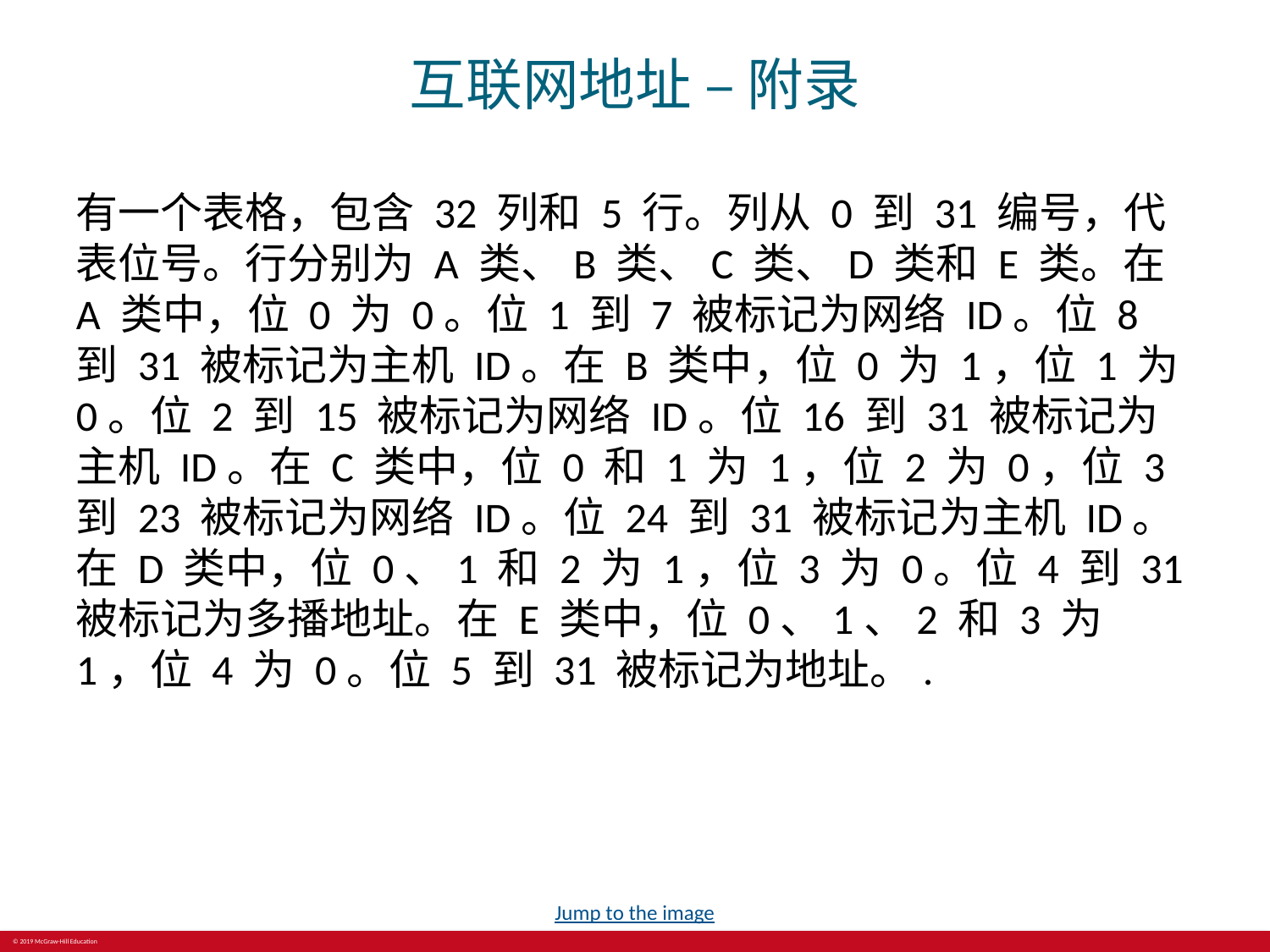

# 互联网地址 – 附录
有一个表格，包含 32 列和 5 行。列从 0 到 31 编号，代表位号。行分别为 A 类、B 类、C 类、D 类和 E 类。在 A 类中，位 0 为 0。位 1 到 7 被标记为网络 ID。位 8 到 31 被标记为主机 ID。在 B 类中，位 0 为 1，位 1 为 0。位 2 到 15 被标记为网络 ID。位 16 到 31 被标记为主机 ID。在 C 类中，位 0 和 1 为 1，位 2 为 0，位 3 到 23 被标记为网络 ID。位 24 到 31 被标记为主机 ID。在 D 类中，位 0、1 和 2 为 1，位 3 为 0。位 4 到 31 被标记为多播地址。在 E 类中，位 0、1、2 和 3 为 1，位 4 为 0。位 5 到 31 被标记为地址。.
Jump to the image